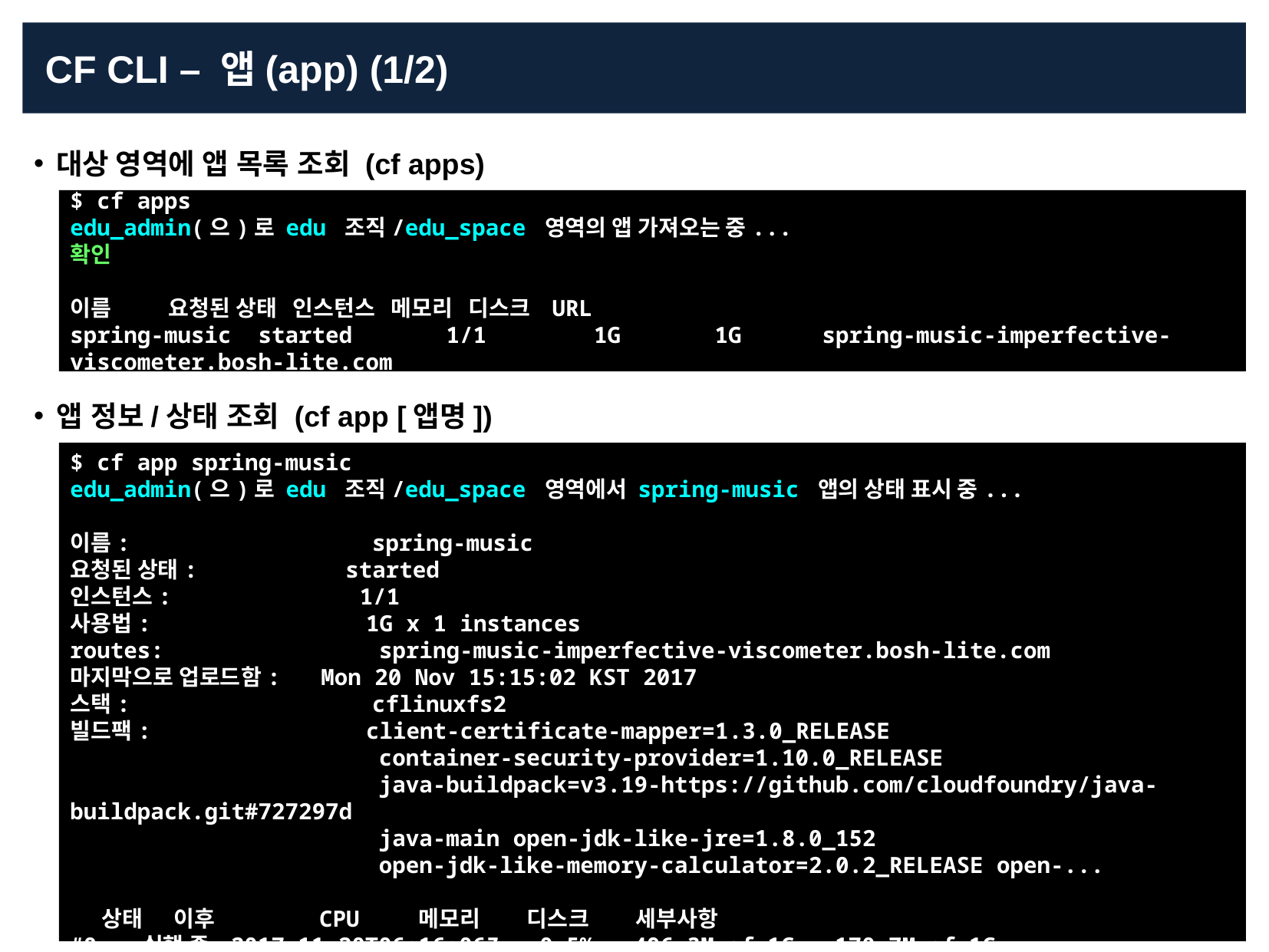

CF CLI – 앱(app) (1/2)
대상 영역에 앱 목록 조회 (cf apps)
$ cf apps
edu_admin(으)로 edu 조직/edu_space 영역의 앱 가져오는 중...
확인

이름           요청된 상태   인스턴스   메모리   디스크   URL
spring-music  started       1/1        1G       1G      spring-music-imperfective-viscometer.bosh-lite.com
앱 정보/상태 조회 (cf app [앱명])
$ cf app spring-music
edu_admin(으)로 edu 조직/edu_space 영역에서 spring-music 앱의 상태 표시 중...

이름:                  spring-music
요청된 상태:           started
인스턴스:              1/1
사용법:                1G x 1 instances
routes:                spring-music-imperfective-viscometer.bosh-lite.com
마지막으로 업로드함:   Mon 20 Nov 15:15:02 KST 2017
스택:                  cflinuxfs2
빌드팩:                client-certificate-mapper=1.3.0_RELEASE
                       container-security-provider=1.10.0_RELEASE
                       java-buildpack=v3.19-https://github.com/cloudfoundry/java-buildpack.git#727297d
                       java-main open-jdk-like-jre=1.8.0_152
                       open-jdk-like-memory-calculator=2.0.2_RELEASE open-...

     상태      이후                   CPU    메모리         디스크         세부사항
#0   실행 중   2017-11-20T06:16:06Z   0.5%   496.3M of 1G   170.7M of 1G